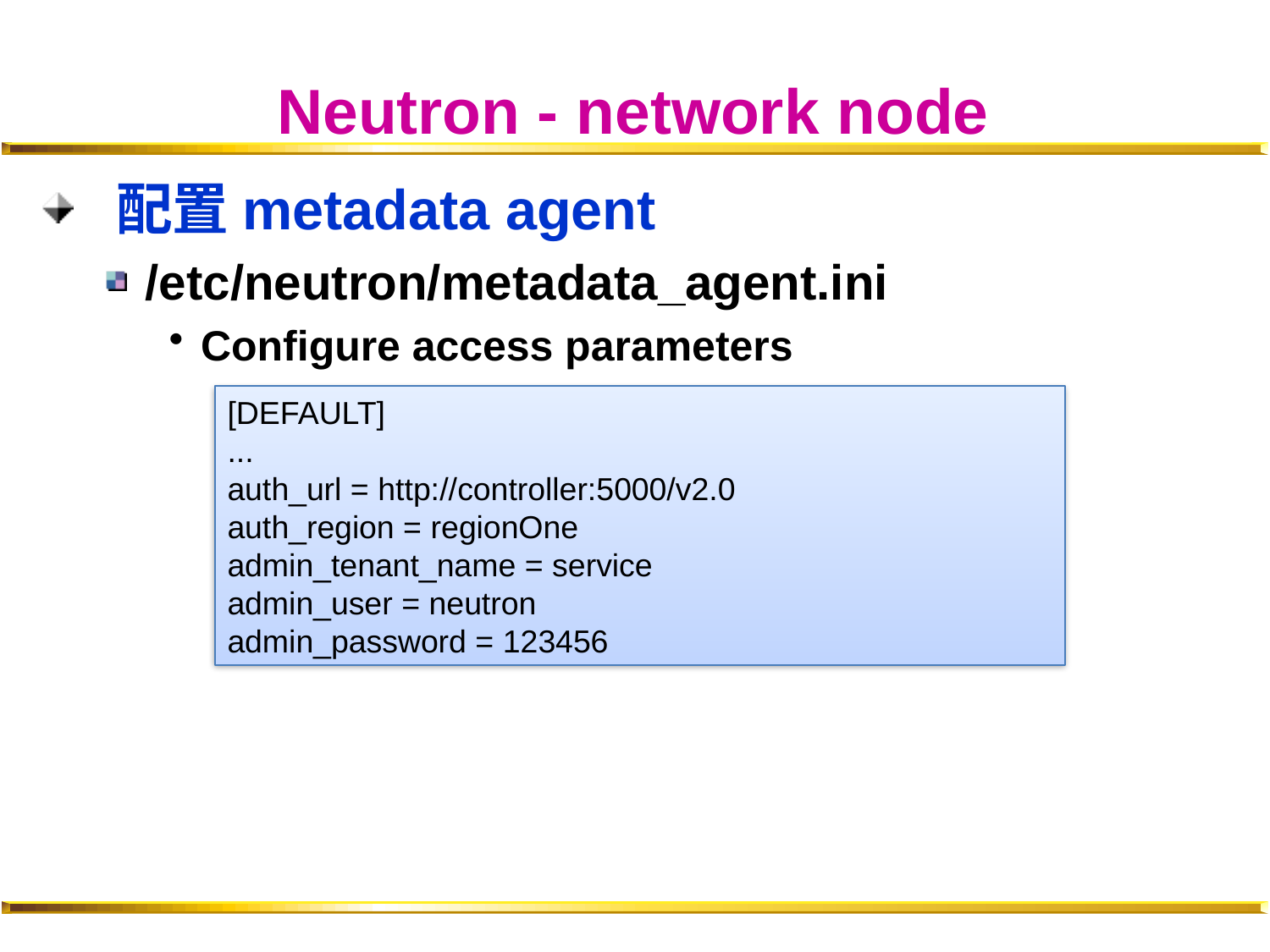

# Neutron - network node
 配置metadata agent
/etc/neutron/metadata_agent.ini
Configure access parameters

[DEFAULT]
...
auth_url = http://controller:5000/v2.0
auth_region = regionOne
admin_tenant_name = service
admin_user = neutron
admin_password = 123456